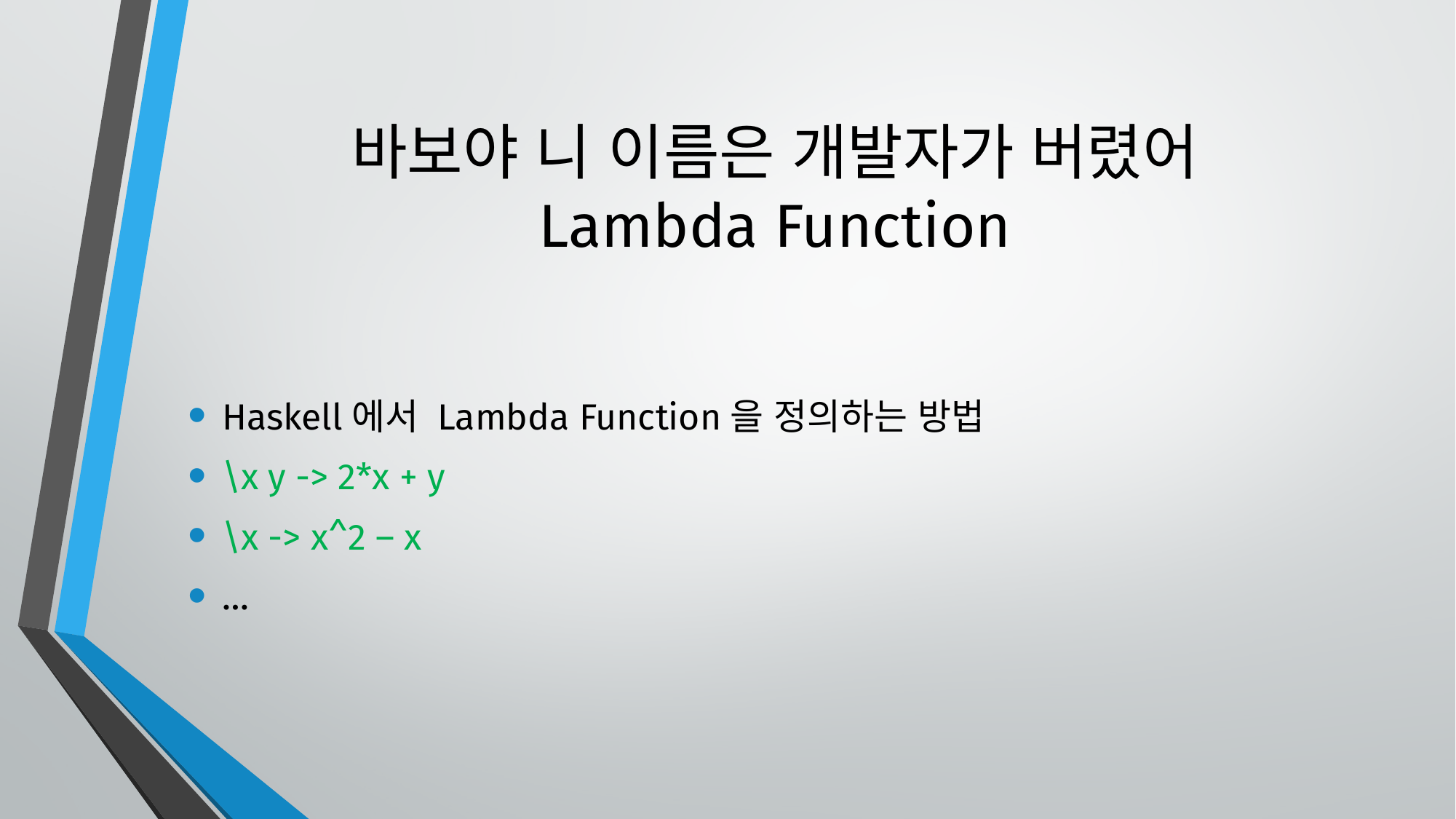

# 바보야 니 이름은 개발자가 버렸어 Lambda Function
Haskell에서 Lambda Function을 정의하는 방법
\x y -> 2*x + y
\x -> x^2 – x
…